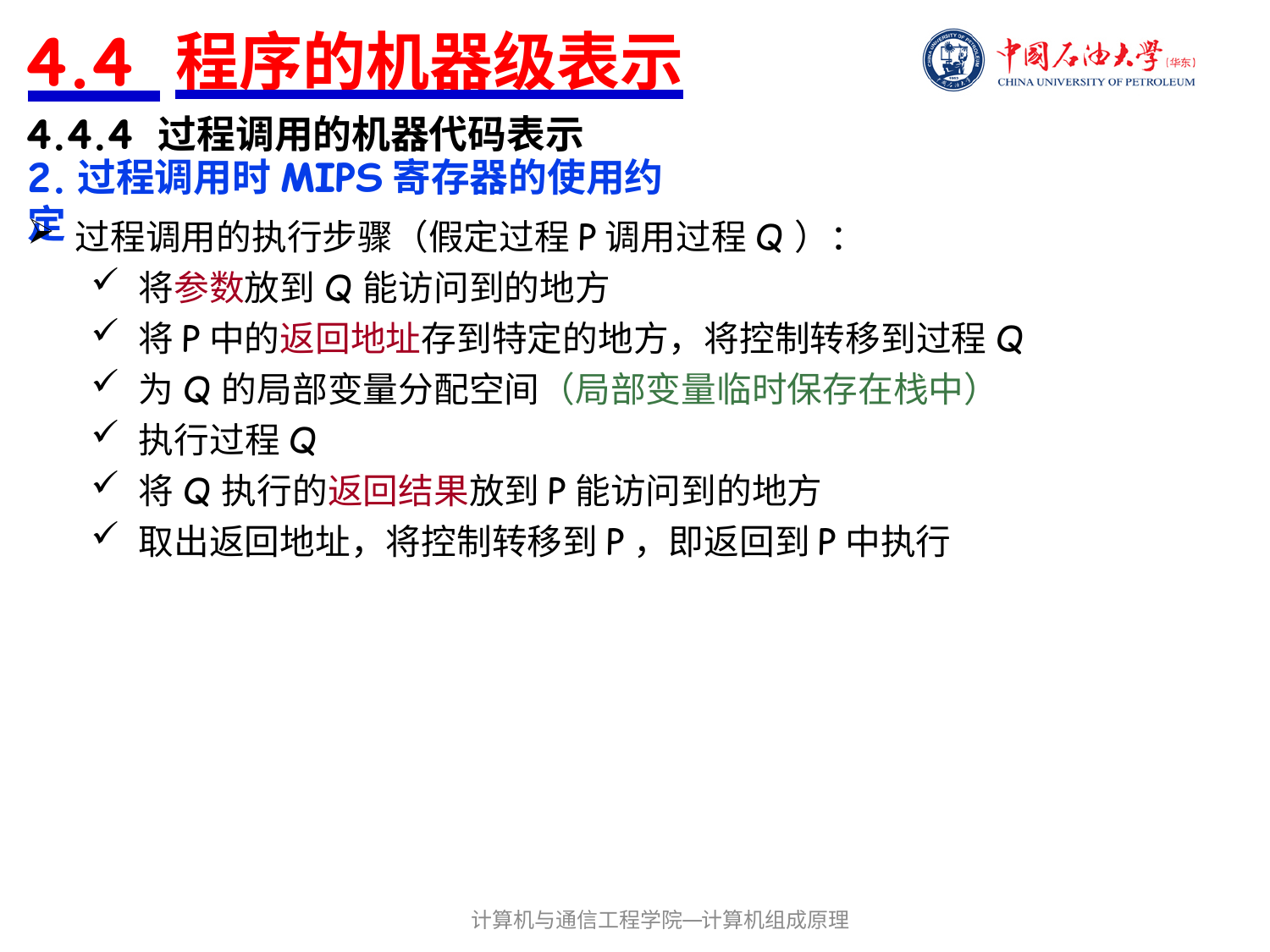

# 4.4 程序的机器级表示
4.4.4 过程调用的机器代码表示

2.过程调用时MIPS寄存器的使用约定
过程调用的执行步骤（假定过程P调用过程Q）：
将参数放到Q能访问到的地方
将P中的返回地址存到特定的地方，将控制转移到过程Q
为Q的局部变量分配空间（局部变量临时保存在栈中）
执行过程Q
将Q执行的返回结果放到P能访问到的地方
取出返回地址，将控制转移到P，即返回到P中执行
计算机与通信工程学院—计算机组成原理
85